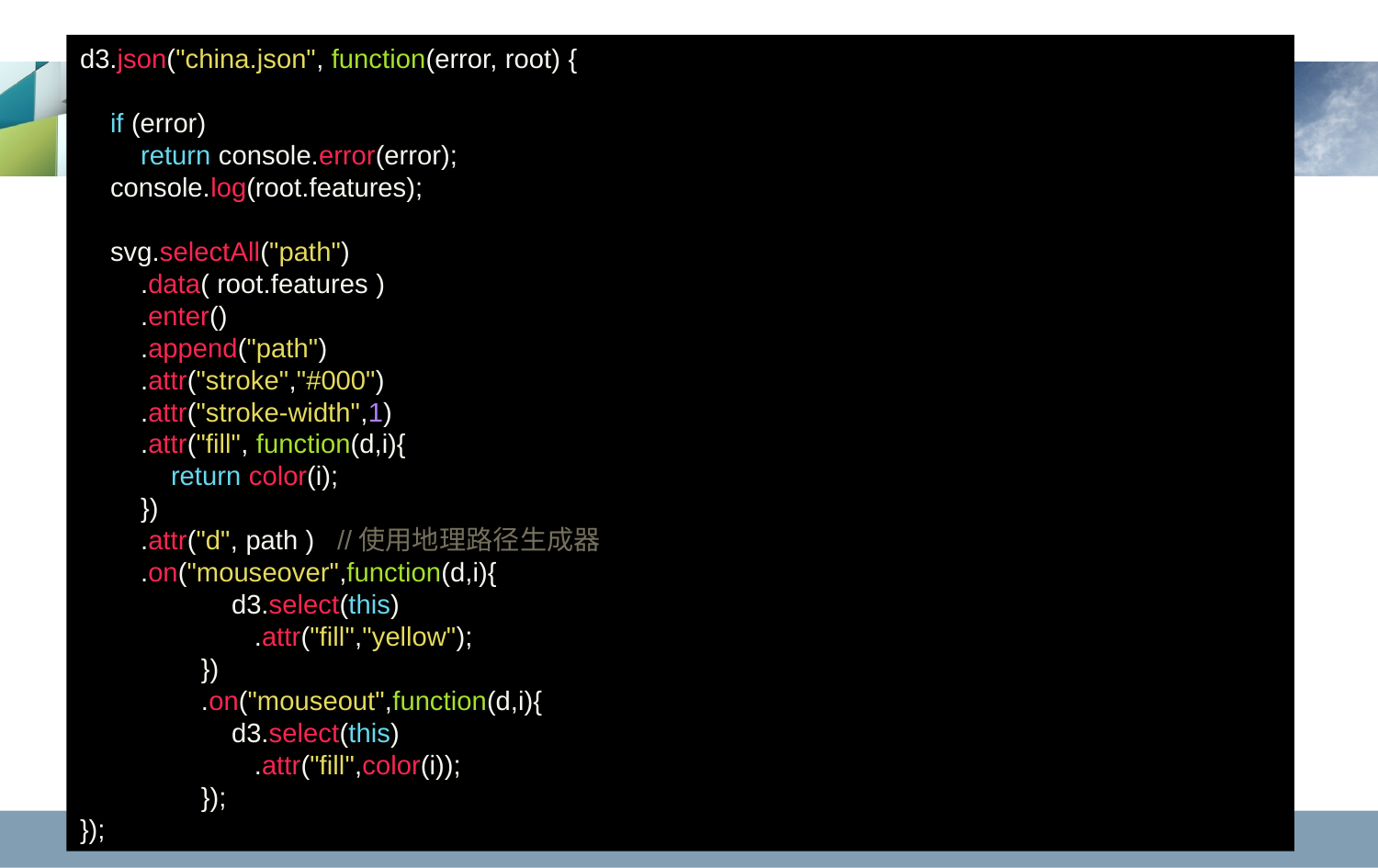

d3.json("china.json", function(error, root) {

    if (error)
        return console.error(error);
    console.log(root.features);

    svg.selectAll("path")
        .data( root.features )
        .enter()
        .append("path")
        .attr("stroke","#000")
        .attr("stroke-width",1)
        .attr("fill", function(d,i){
            return color(i);
        })
        .attr("d", path )   //使用地理路径生成器
        .on("mouseover",function(d,i){
                    d3.select(this)
                       .attr("fill","yellow");
                })
                .on("mouseout",function(d,i){
                    d3.select(this)
                       .attr("fill",color(i));
                });
});
#